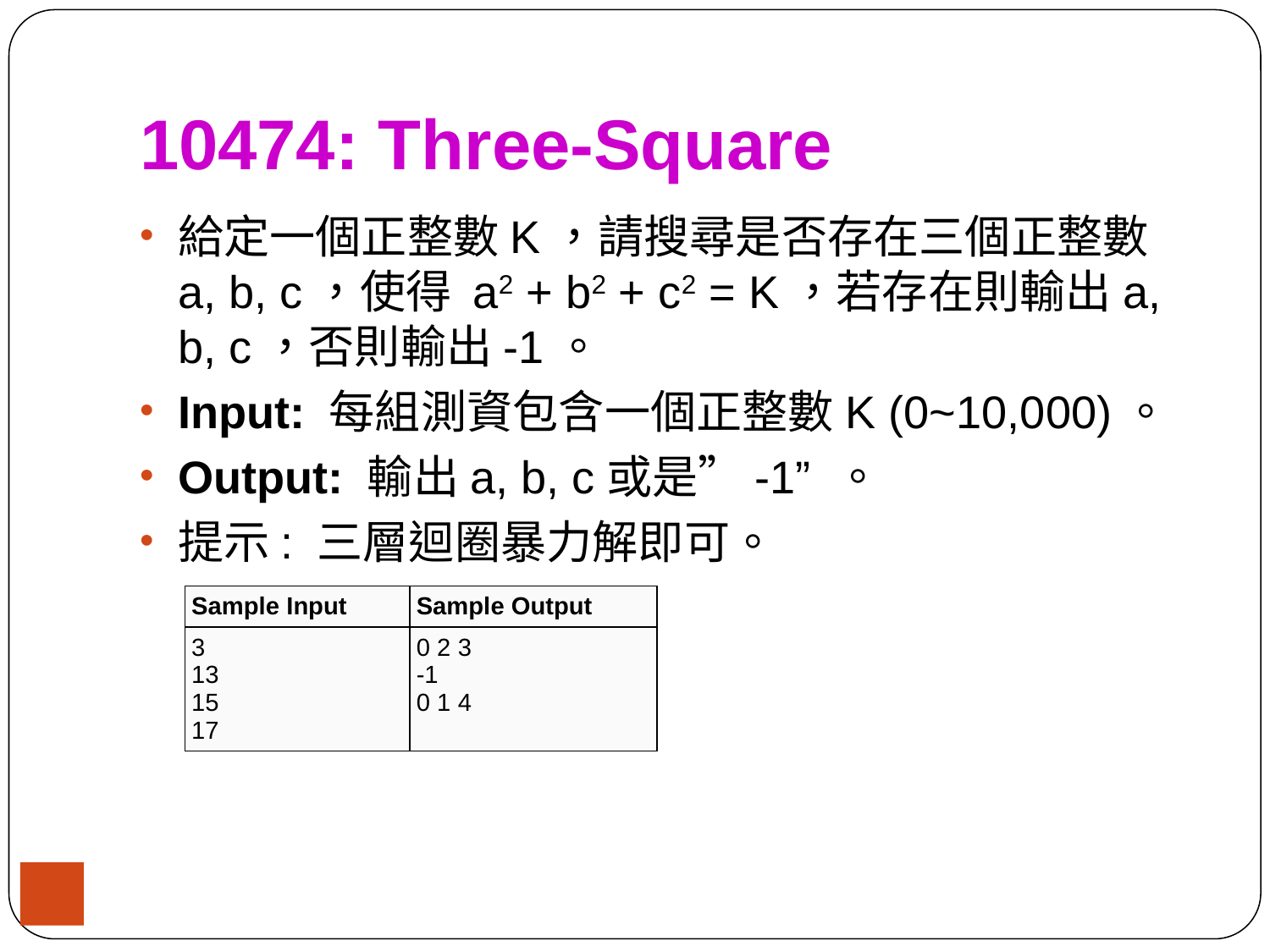

# 10474: Three-Square
給定一個正整數K，請搜尋是否存在三個正整數a, b, c，使得 a2 + b2 + c2 = K，若存在則輸出a, b, c，否則輸出-1。
Input: 每組測資包含一個正整數K (0~10,000)。
Output: 輸出a, b, c或是”-1” 。
提示: 三層迴圈暴力解即可。
| Sample Input | Sample Output |
| --- | --- |
| 3 13 15 17 | 0 2 3 -1 0 1 4 |